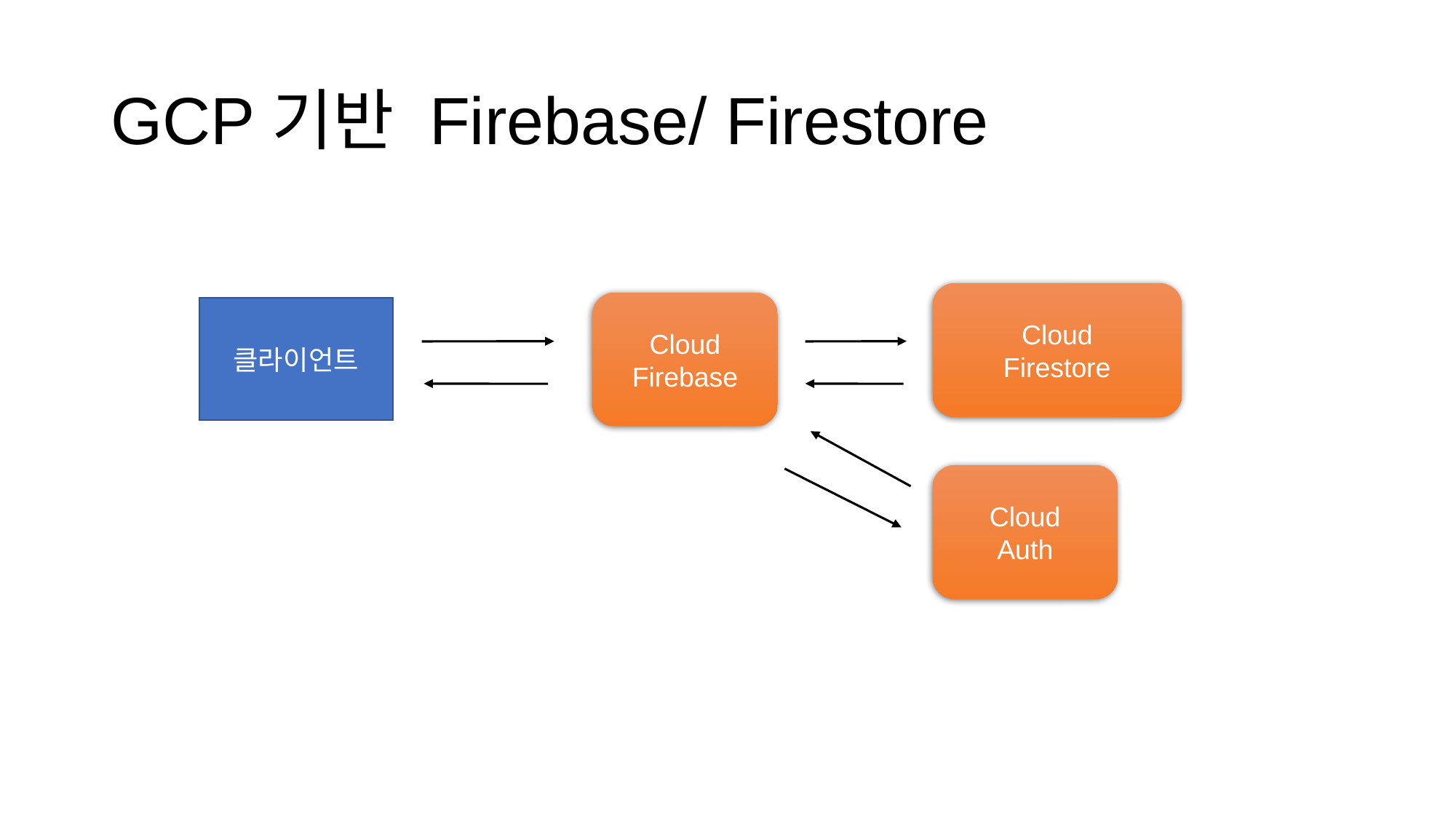

# GCP기반 Firebase/ Firestore
Cloud
Firestore
Cloud
Firebase
클라이언트
Cloud
Auth